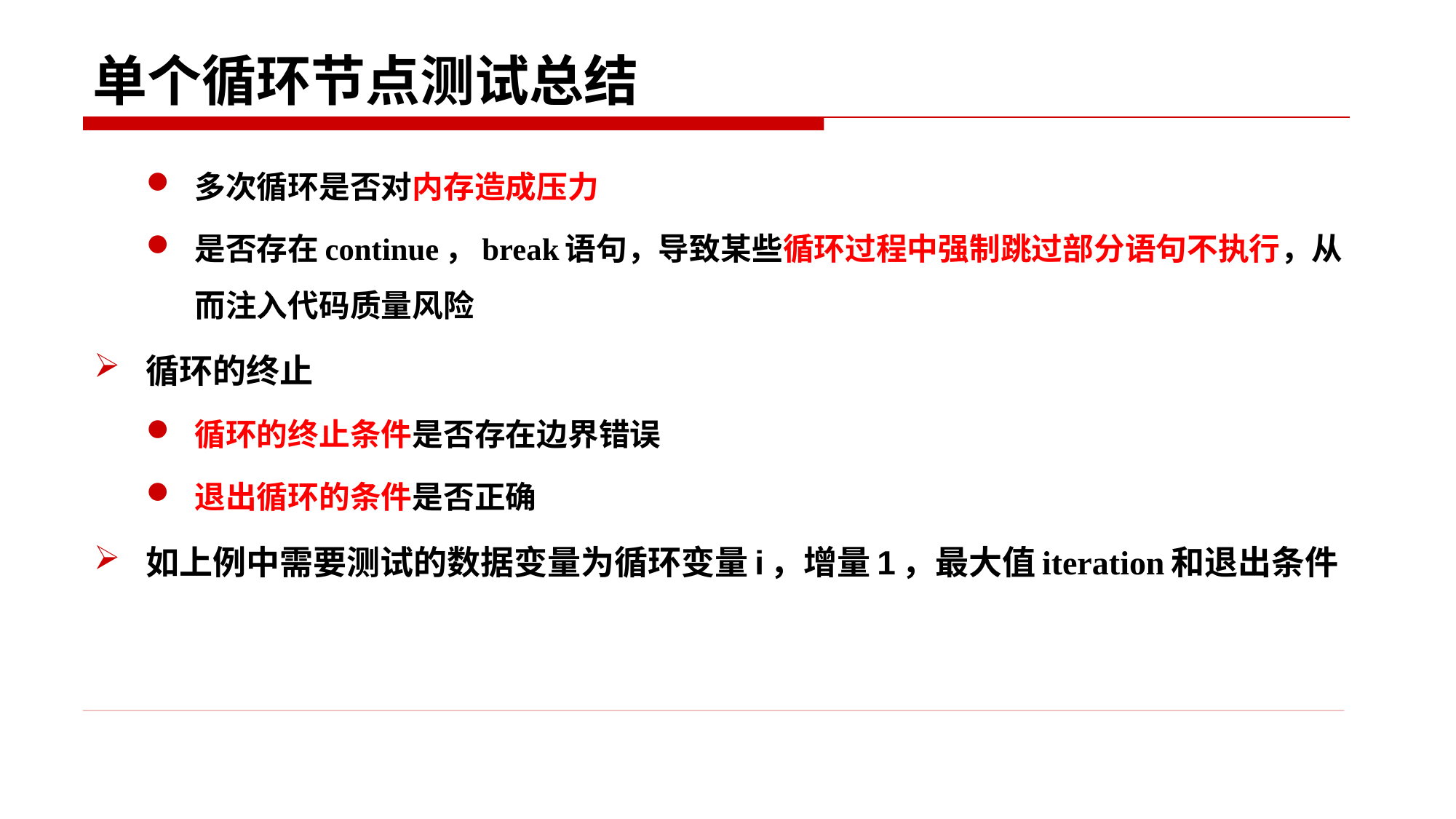

# 单个循环节点测试总结
多次循环是否对内存造成压力
是否存在continue，break语句，导致某些循环过程中强制跳过部分语句不执行，从而注入代码质量风险
循环的终止
循环的终止条件是否存在边界错误
退出循环的条件是否正确
如上例中需要测试的数据变量为循环变量i，增量1，最大值iteration和退出条件